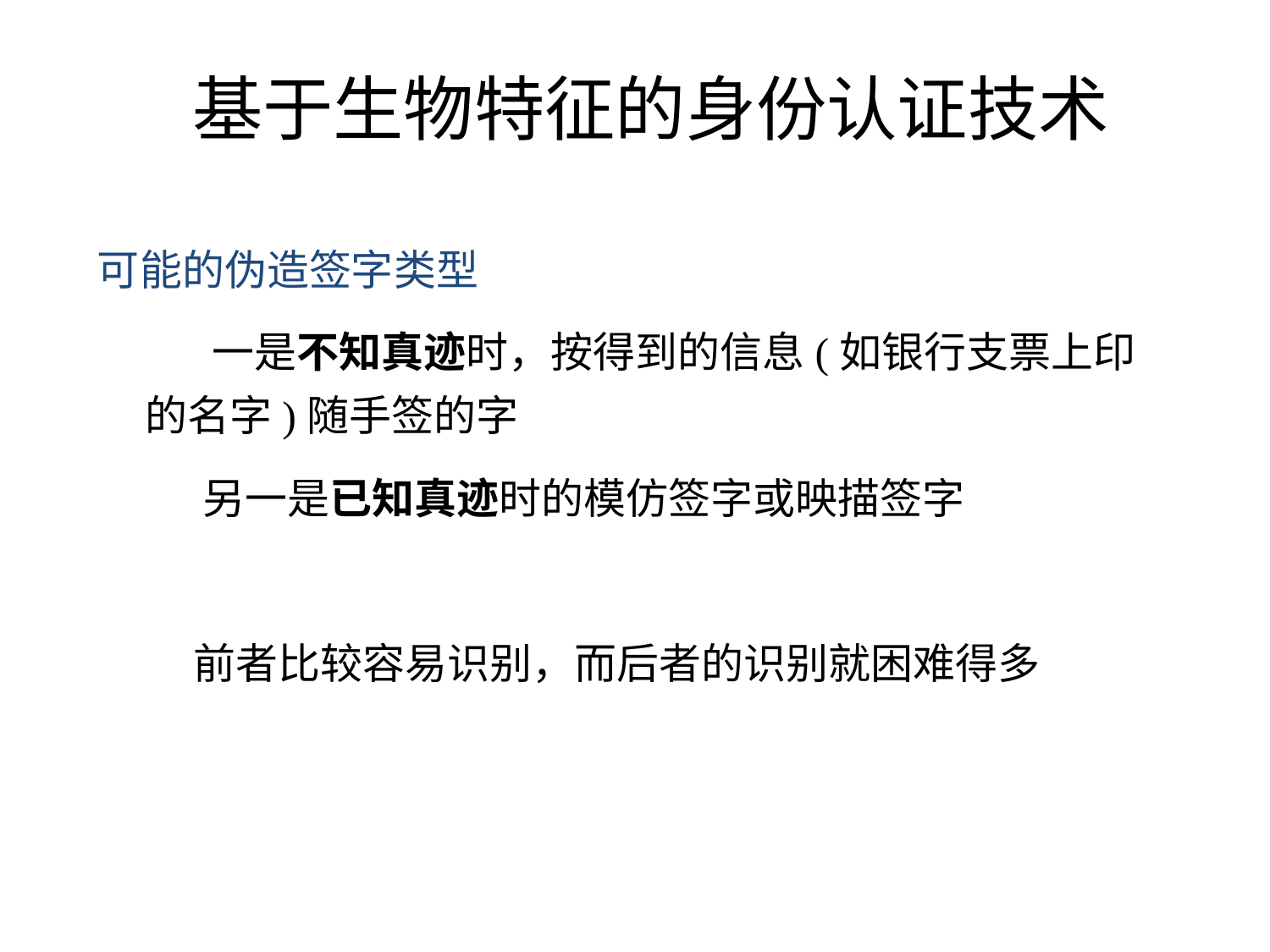

# 基于生物特征的身份认证技术
可能的伪造签字类型
           一是不知真迹时，按得到的信息(如银行支票上印的名字)随手签的字
          另一是已知真迹时的模仿签字或映描签字

         前者比较容易识别，而后者的识别就困难得多